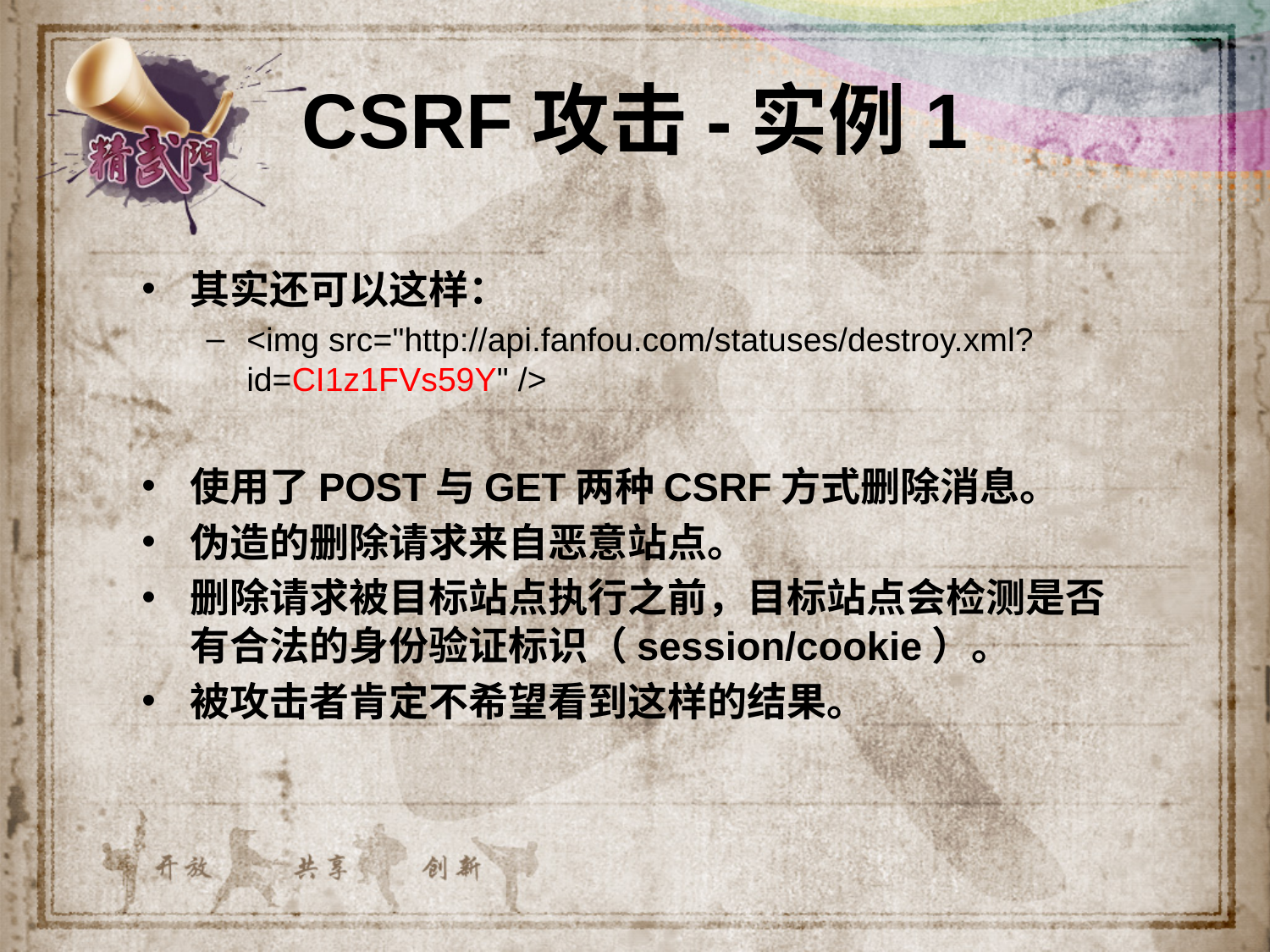

# CSRF攻击-实例1
其实还可以这样：
<img src="http://api.fanfou.com/statuses/destroy.xml?id=CI1z1FVs59Y" />

使用了POST与GET两种CSRF方式删除消息。
伪造的删除请求来自恶意站点。
删除请求被目标站点执行之前，目标站点会检测是否有合法的身份验证标识（session/cookie）。
被攻击者肯定不希望看到这样的结果。